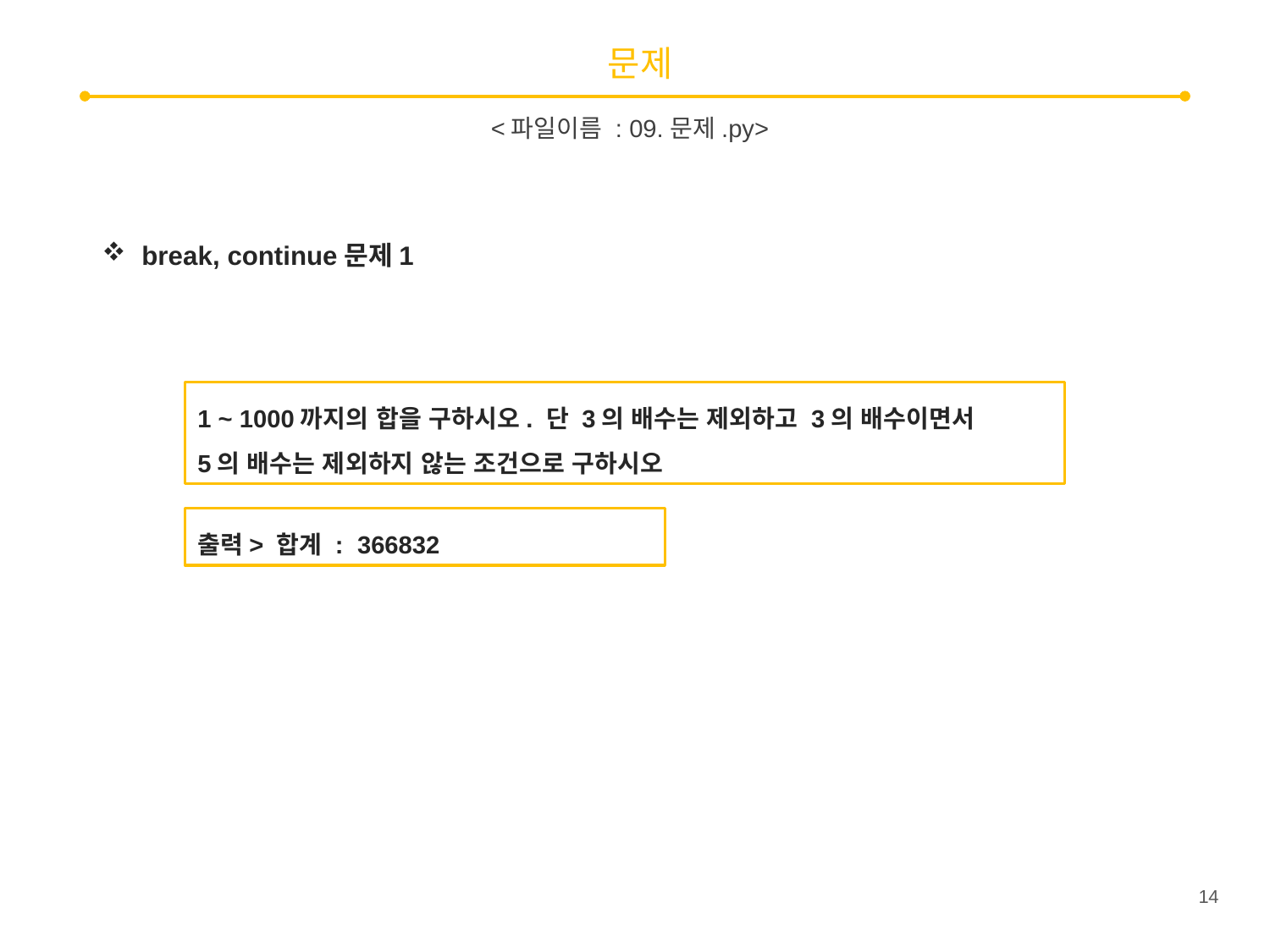

# 문제
<파일이름 : 09.문제.py>
break, continue문제1
1 ~ 1000까지의 합을 구하시오. 단 3의 배수는 제외하고 3의 배수이면서
5의 배수는 제외하지 않는 조건으로 구하시오
출력> 합계 :  366832